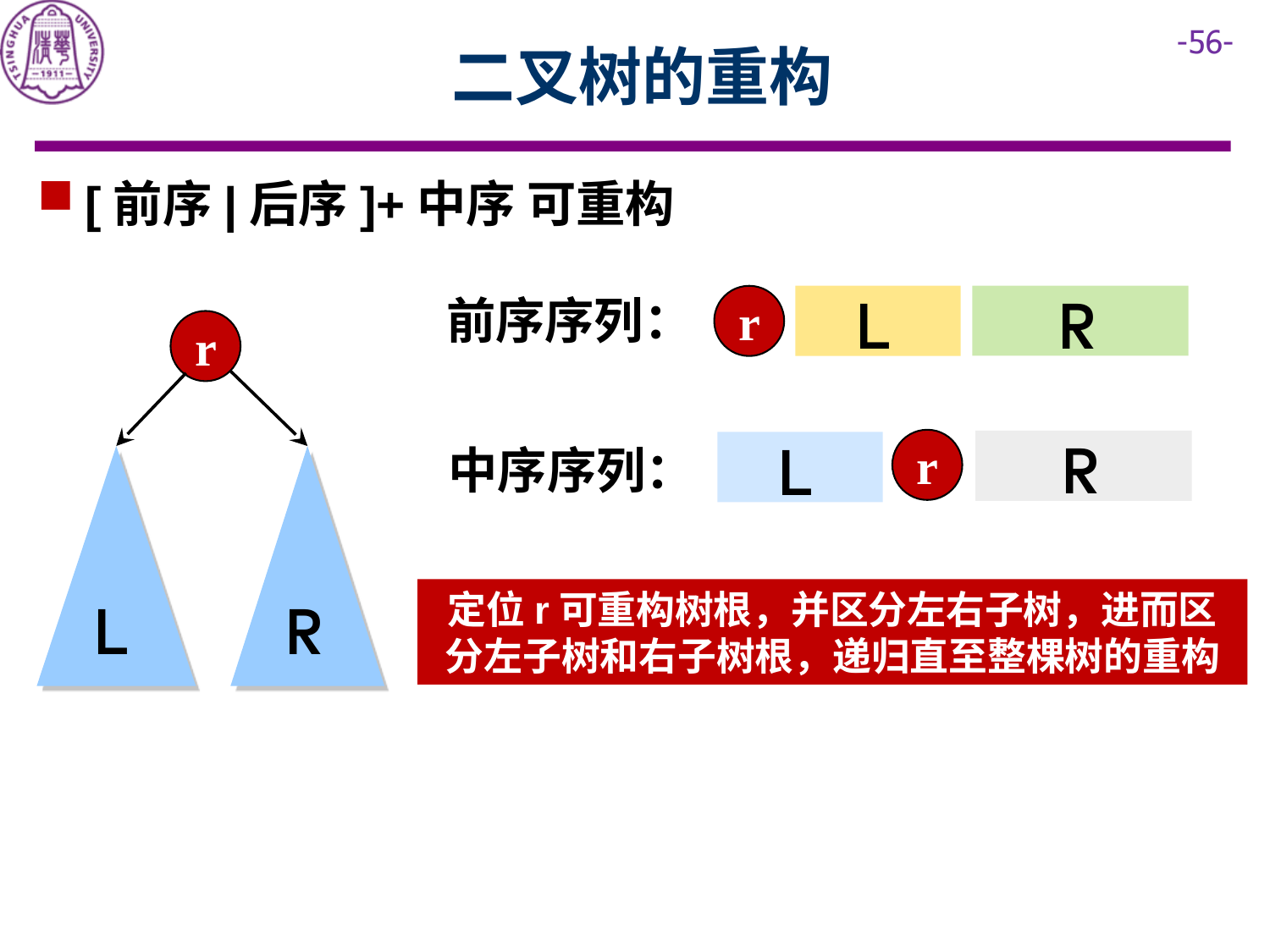

# 二叉树的重构
[前序|后序]+中序 可重构
前序序列：
R
L
r
r
r
R
L
中序序列：
L
R
定位r可重构树根，并区分左右子树，进而区分左子树和右子树根，递归直至整棵树的重构